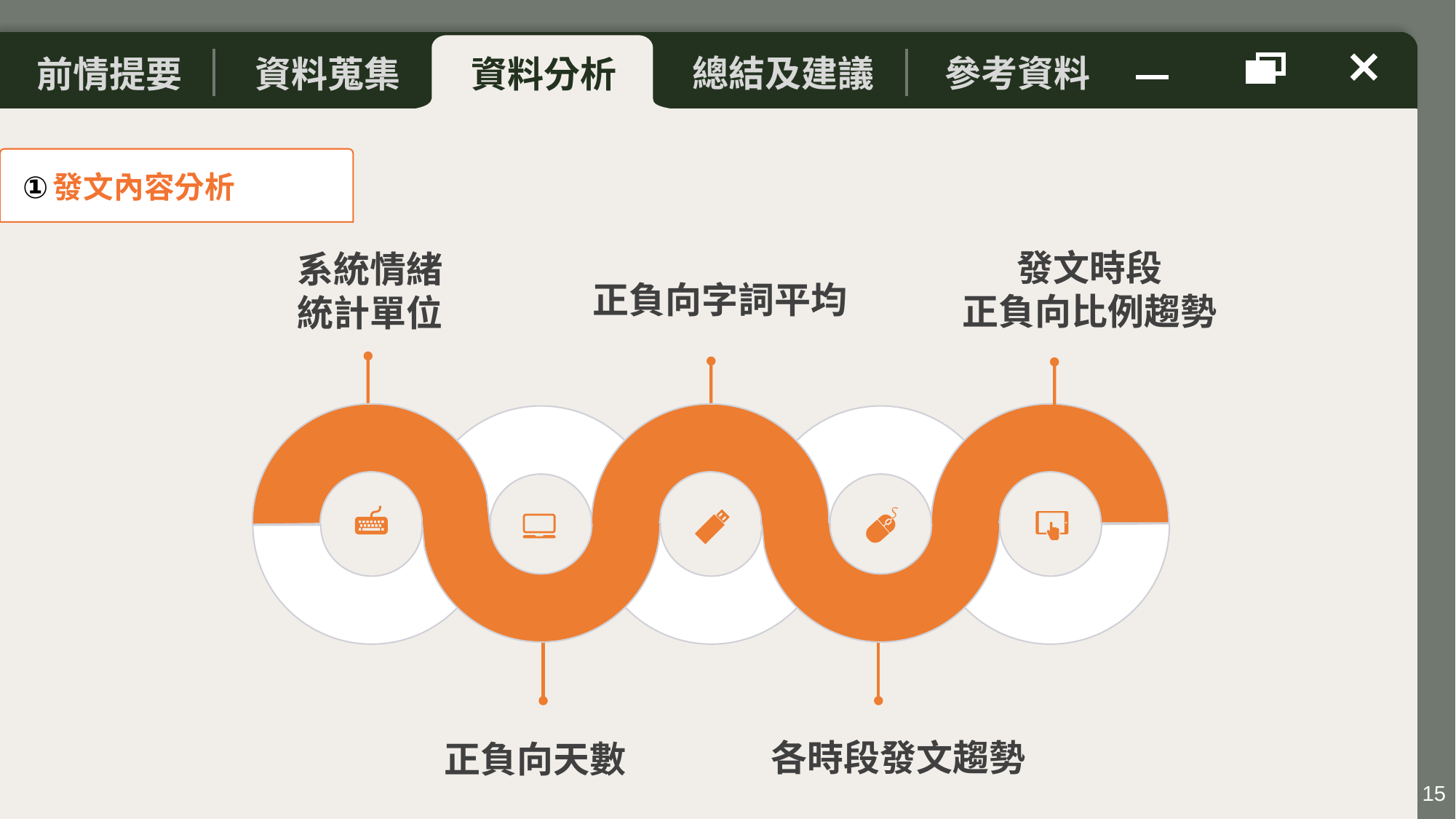

發文時段
正負向比例趨勢
系統情緒
統計單位
正負向字詞平均

各時段發文趨勢
正負向天數
15